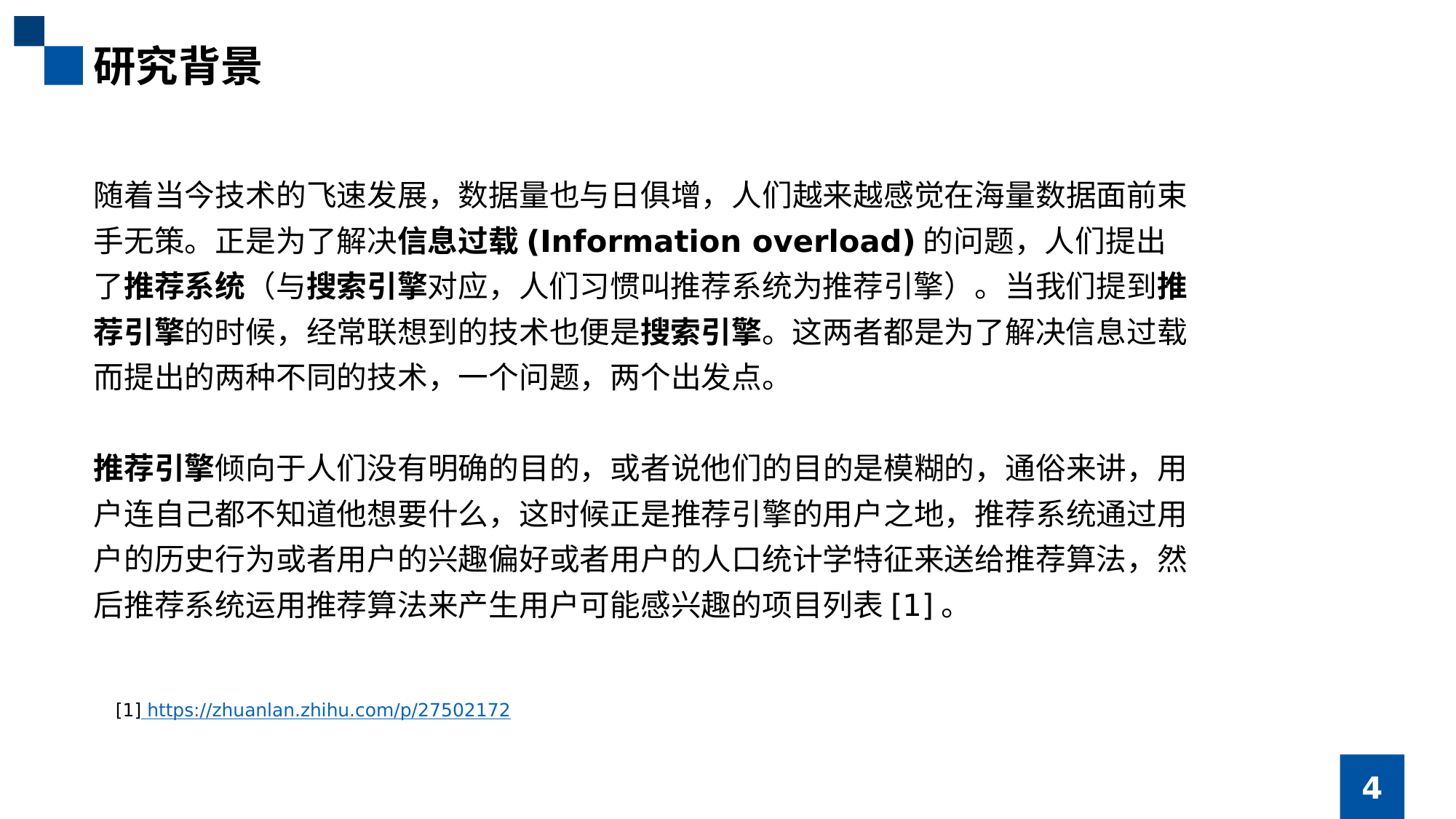

研究背景
随着当今技术的飞速发展，数据量也与日俱增，人们越来越感觉在海量数据面前束手无策。正是为了解决信息过载(Information overload)的问题，人们提出了推荐系统（与搜索引擎对应，人们习惯叫推荐系统为推荐引擎）。当我们提到推荐引擎的时候，经常联想到的技术也便是搜索引擎。这两者都是为了解决信息过载而提出的两种不同的技术，一个问题，两个出发点。

推荐引擎倾向于人们没有明确的目的，或者说他们的目的是模糊的，通俗来讲，用户连自己都不知道他想要什么，这时候正是推荐引擎的用户之地，推荐系统通过用户的历史行为或者用户的兴趣偏好或者用户的人口统计学特征来送给推荐算法，然后推荐系统运用推荐算法来产生用户可能感兴趣的项目列表[1]。
[1] https://zhuanlan.zhihu.com/p/27502172
4